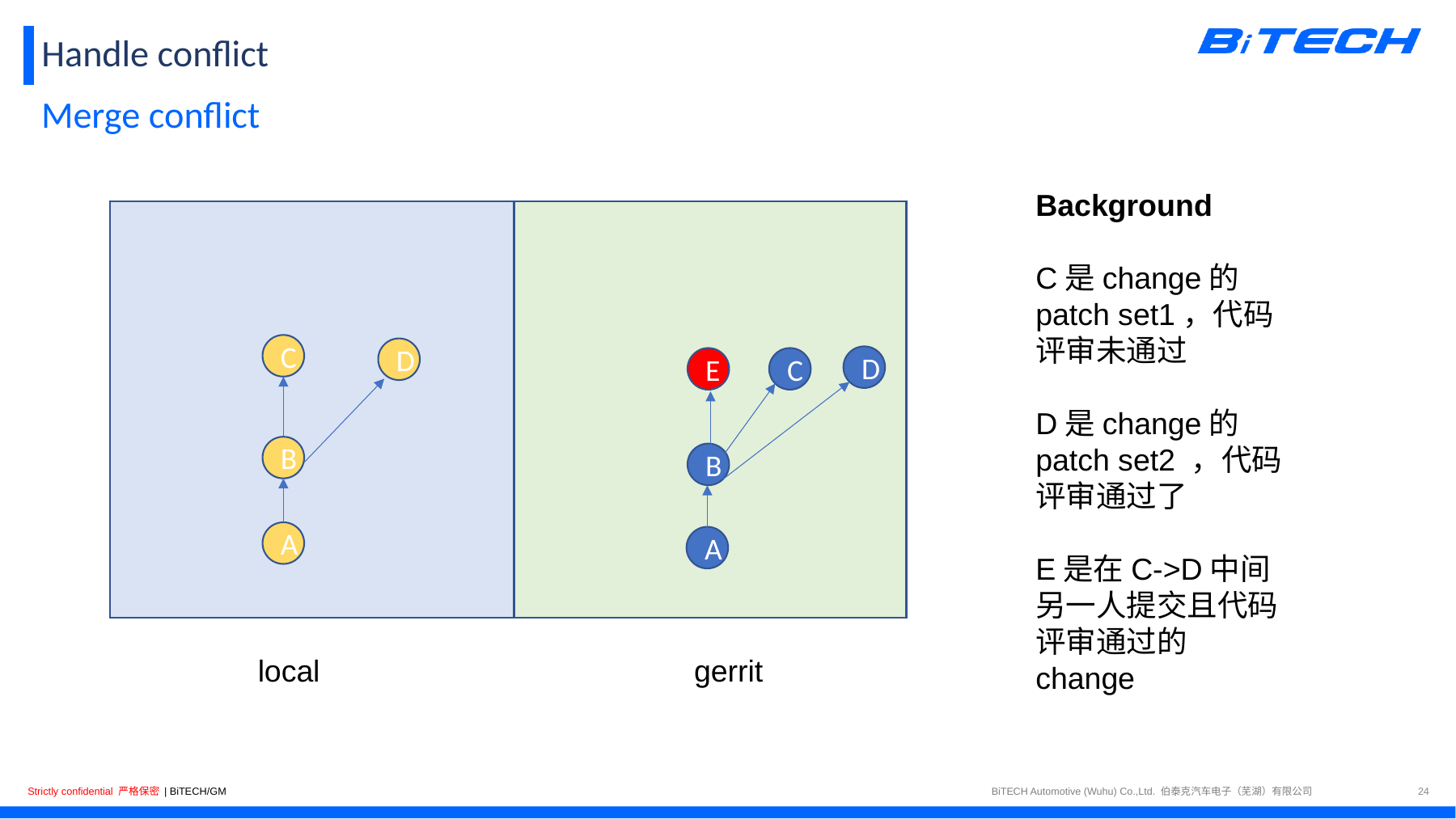

# Handle conflict
Merge conflict
Background

C是change的patch set1，代码评审未通过

D是change的patch set2 ，代码评审通过了

E是在C->D中间另一人提交且代码评审通过的change

C
D
D
E
C
B
B
A
A
gerrit
local
24